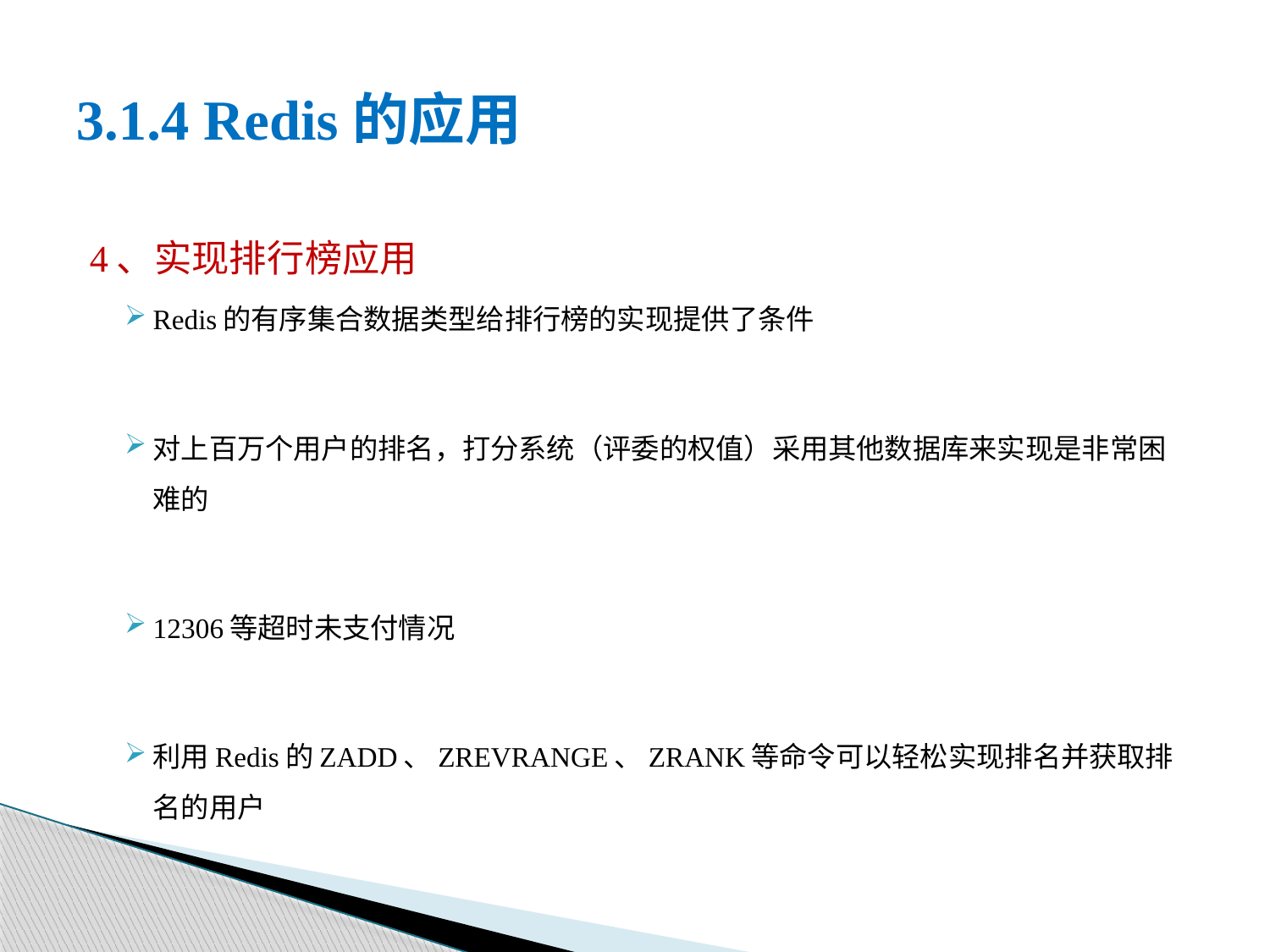

# 3.1.4 Redis的应用
4、实现排行榜应用
Redis的有序集合数据类型给排行榜的实现提供了条件

对上百万个用户的排名，打分系统（评委的权值）采用其他数据库来实现是非常困难的

12306等超时未支付情况

利用Redis的ZADD、ZREVRANGE、ZRANK等命令可以轻松实现排名并获取排名的用户